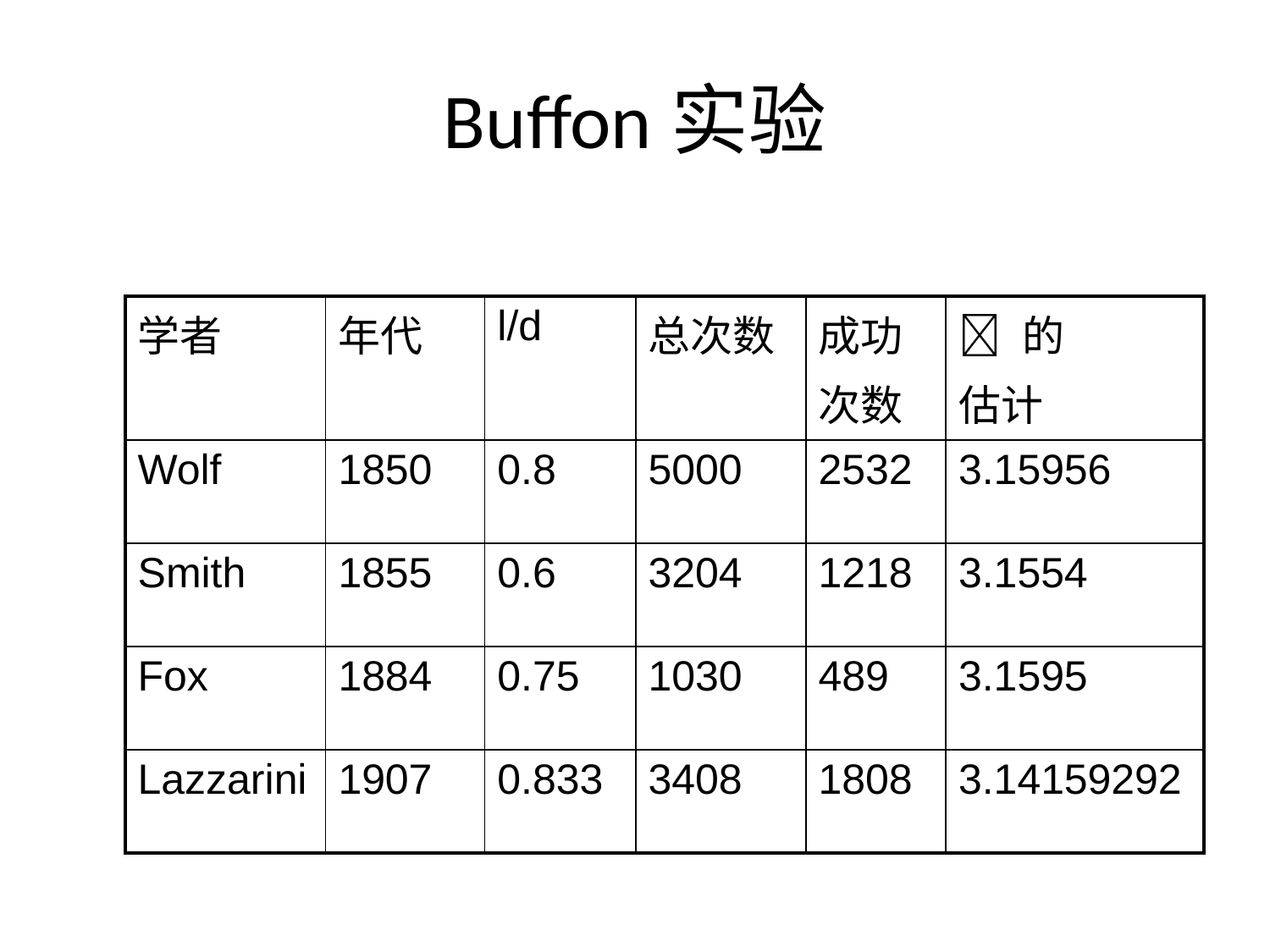

# Buffon实验
| 学者 | 年代 | l/d | 总次数 | 成功 次数 | π 的 估计 |
| --- | --- | --- | --- | --- | --- |
| Wolf | 1850 | 0.8 | 5000 | 2532 | 3.15956 |
| Smith | 1855 | 0.6 | 3204 | 1218 | 3.1554 |
| Fox | 1884 | 0.75 | 1030 | 489 | 3.1595 |
| Lazzarini | 1907 | 0.833 | 3408 | 1808 | 3.14159292 |